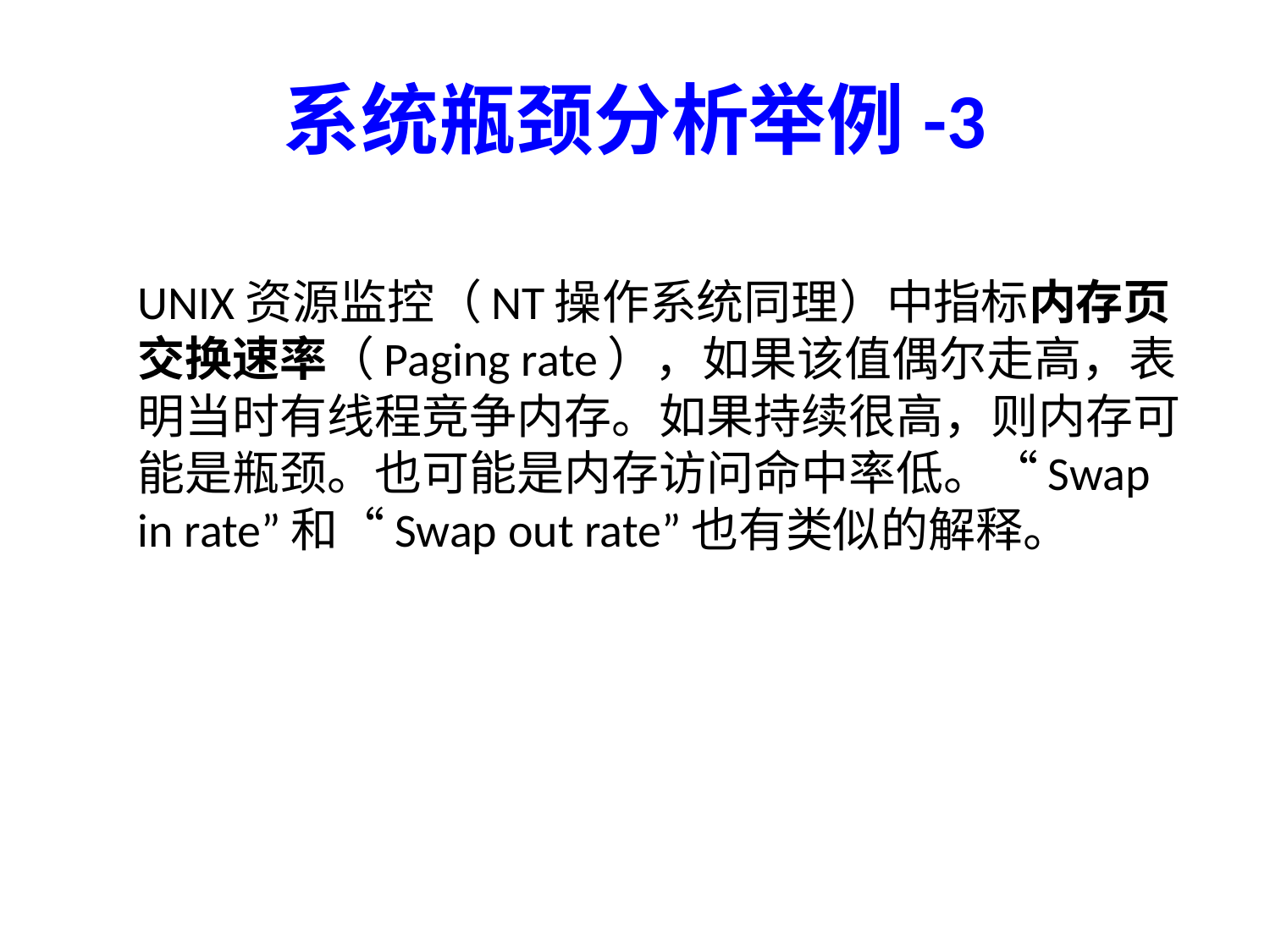

# 系统瓶颈分析举例-3
UNIX资源监控（NT操作系统同理）中指标内存页交换速率（Paging rate），如果该值偶尔走高，表明当时有线程竞争内存。如果持续很高，则内存可能是瓶颈。也可能是内存访问命中率低。“Swap in rate”和“Swap out rate”也有类似的解释。